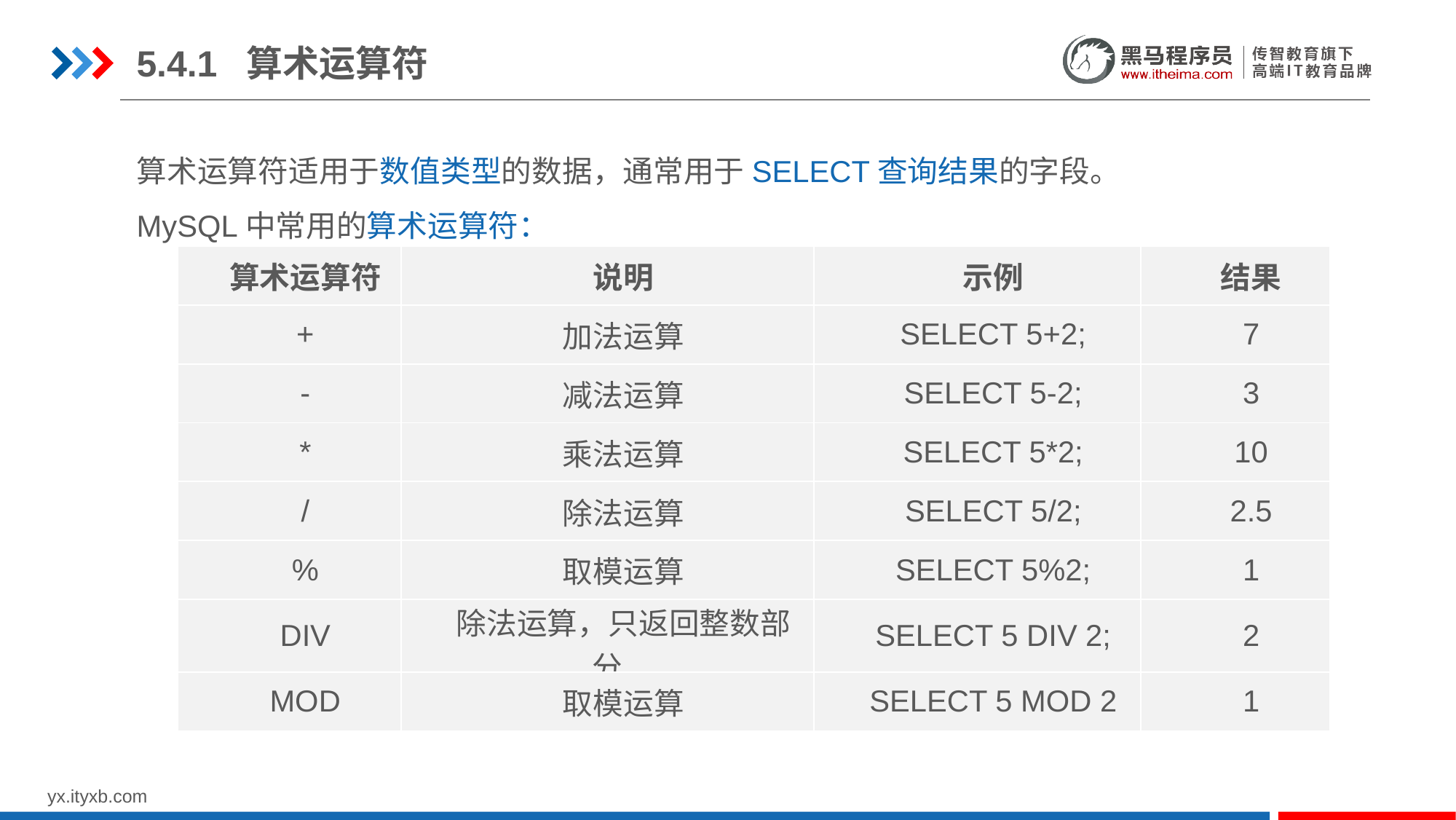

5.4.1  算术运算符
算术运算符适用于数值类型的数据，通常用于SELECT查询结果的字段。
MySQL中常用的算术运算符：
| 算术运算符 | 说明 | 示例 | 结果 |
| --- | --- | --- | --- |
| + | 加法运算 | SELECT 5+2; | 7 |
| - | 减法运算 | SELECT 5-2; | 3 |
| \* | 乘法运算 | SELECT 5\*2; | 10 |
| / | 除法运算 | SELECT 5/2; | 2.5 |
| % | 取模运算 | SELECT 5%2; | 1 |
| DIV | 除法运算，只返回整数部分 | SELECT 5 DIV 2; | 2 |
| MOD | 取模运算 | SELECT 5 MOD 2 | 1 |